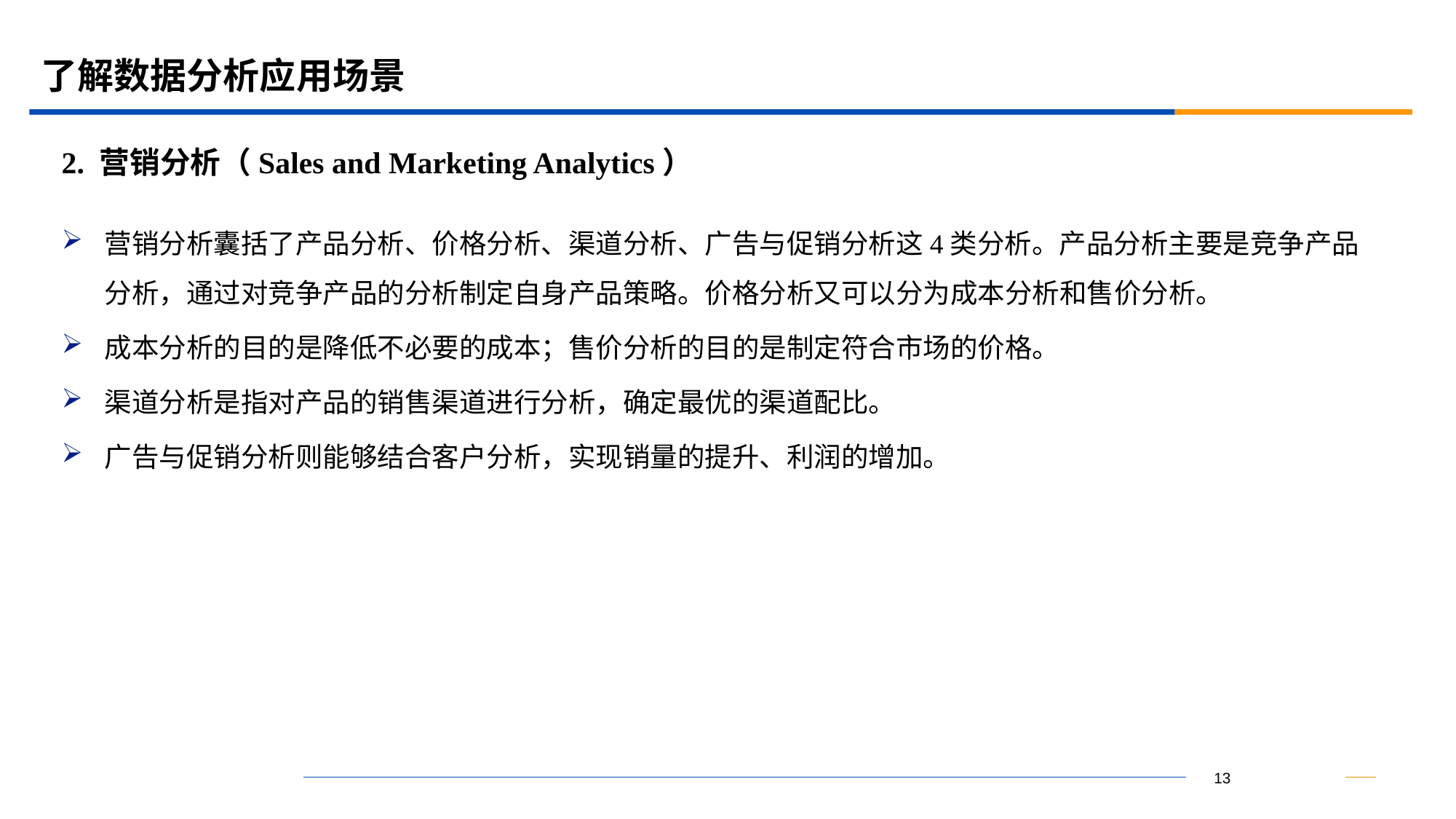

# 了解数据分析应用场景
2. 营销分析（Sales and Marketing Analytics）
营销分析囊括了产品分析、价格分析、渠道分析、广告与促销分析这4类分析。产品分析主要是竞争产品分析，通过对竞争产品的分析制定自身产品策略。价格分析又可以分为成本分析和售价分析。
成本分析的目的是降低不必要的成本；售价分析的目的是制定符合市场的价格。
渠道分析是指对产品的销售渠道进行分析，确定最优的渠道配比。
广告与促销分析则能够结合客户分析，实现销量的提升、利润的增加。